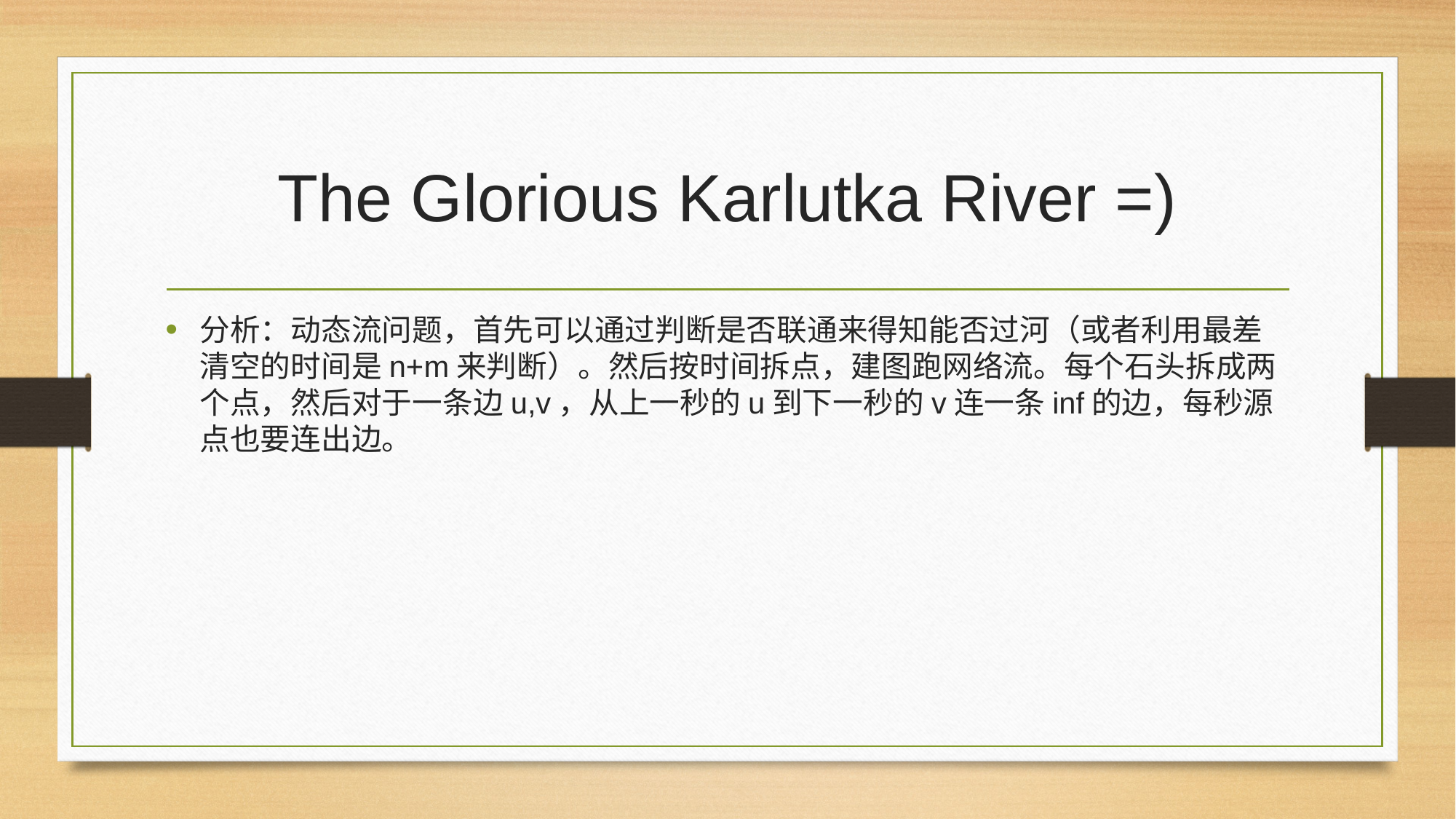

# The Glorious Karlutka River =)
分析：动态流问题，首先可以通过判断是否联通来得知能否过河（或者利用最差清空的时间是n+m来判断）。然后按时间拆点，建图跑网络流。每个石头拆成两个点，然后对于一条边u,v，从上一秒的u到下一秒的v连一条inf的边，每秒源点也要连出边。